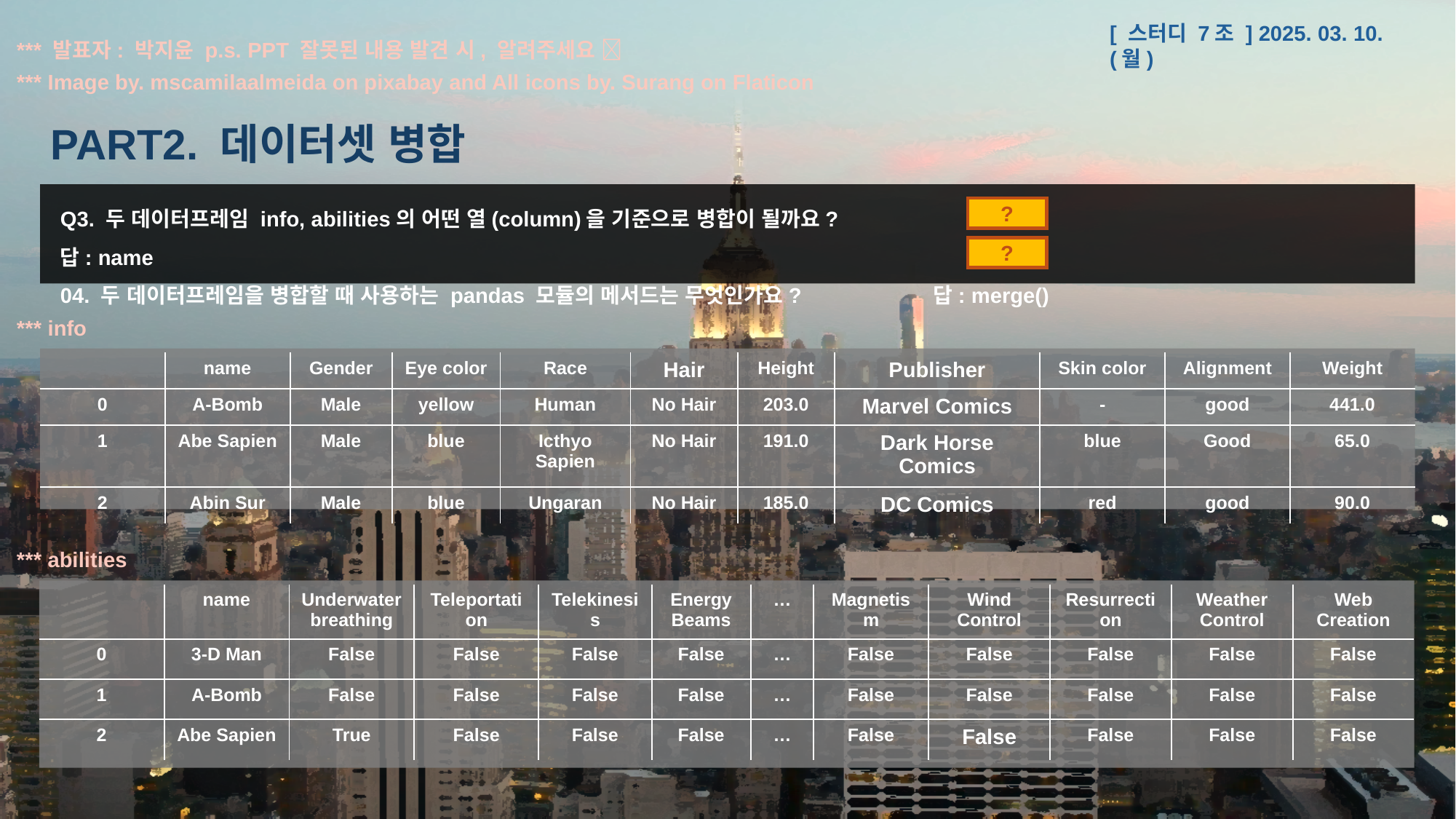

PART2. 데이터셋 병합

Q3. 두 데이터프레임 info, abilities의 어떤 열(column)을 기준으로 병합이 될까요?		답: name
04. 두 데이터프레임을 병합할 때 사용하는 pandas 모듈의 메서드는 무엇인가요?		답: merge()
?
?
*** info

|  | name | Gender | Eye color | Race | Hair | Height | Publisher | Skin color | Alignment | Weight |
| --- | --- | --- | --- | --- | --- | --- | --- | --- | --- | --- |
| 0 | A-Bomb | Male | yellow | Human | No Hair | 203.0 | Marvel Comics | - | good | 441.0 |
| 1 | Abe Sapien | Male | blue | Icthyo Sapien | No Hair | 191.0 | Dark Horse Comics | blue | Good | 65.0 |
| 2 | Abin Sur | Male | blue | Ungaran | No Hair | 185.0 | DC Comics | red | good | 90.0 |
*** abilities

|  | name | Underwater breathing | Teleportation | Telekinesis | Energy Beams | … | Magnetism | Wind Control | Resurrection | Weather Control | Web Creation |
| --- | --- | --- | --- | --- | --- | --- | --- | --- | --- | --- | --- |
| 0 | 3-D Man | False | False | False | False | … | False | False | False | False | False |
| 1 | A-Bomb | False | False | False | False | … | False | False | False | False | False |
| 2 | Abe Sapien | True | False | False | False | … | False | False | False | False | False |